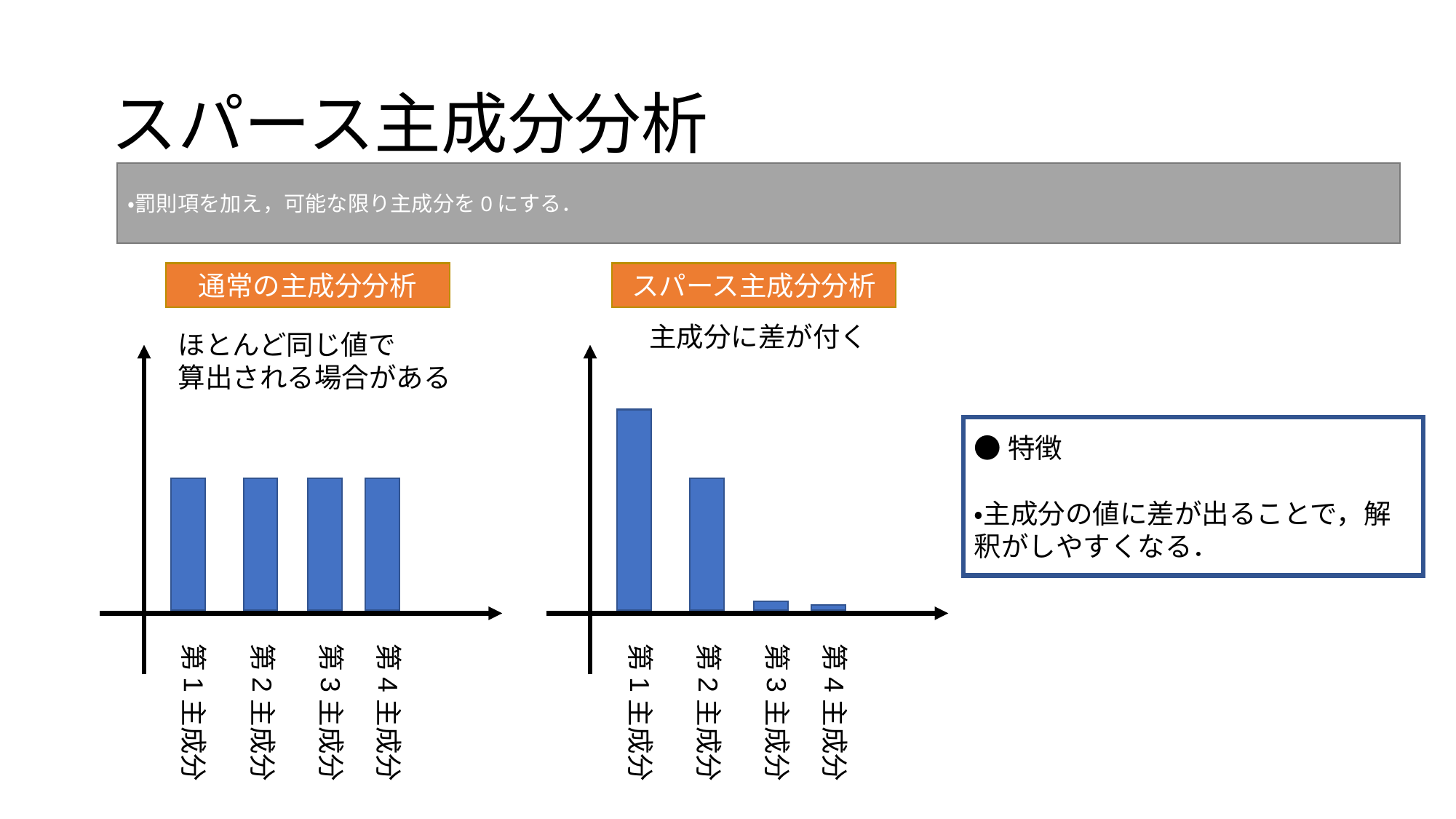

# スパース主成分分析
・罰則項を加え，可能な限り主成分を0にする．
通常の主成分分析
スパース主成分分析
主成分に差が付く
ほとんど同じ値で
算出される場合がある

●特徴

・主成分の値に差が出ることで，解釈がしやすくなる．

第2主成分
第3主成分
第4主成分
第2主成分
第3主成分
第4主成分
第1主成分
第1主成分